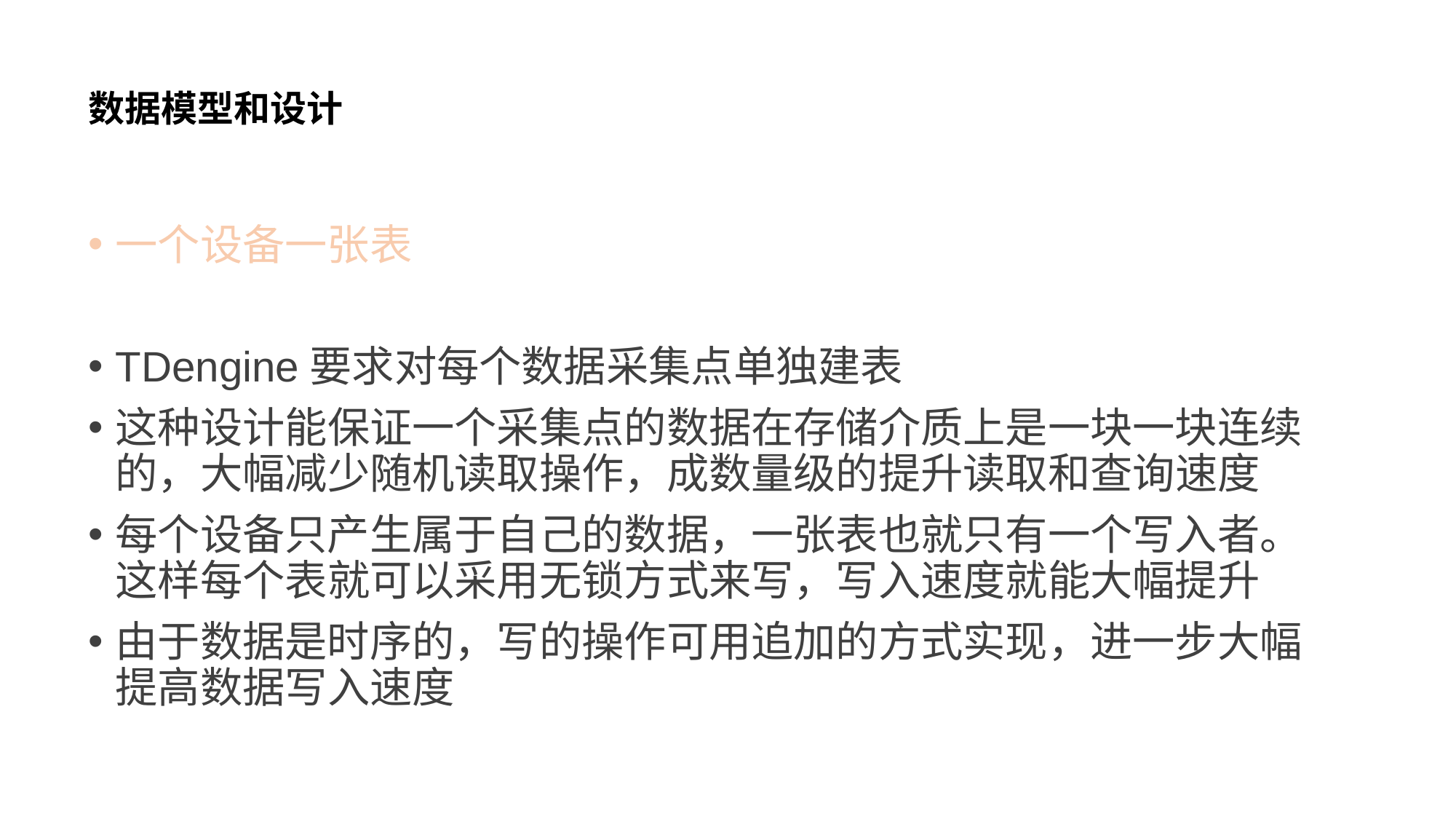

# 数据模型和设计
一个设备一张表

TDengine要求对每个数据采集点单独建表
这种设计能保证一个采集点的数据在存储介质上是一块一块连续的，大幅减少随机读取操作，成数量级的提升读取和查询速度
每个设备只产生属于自己的数据，一张表也就只有一个写入者。这样每个表就可以采用无锁方式来写，写入速度就能大幅提升
由于数据是时序的，写的操作可用追加的方式实现，进一步大幅提高数据写入速度